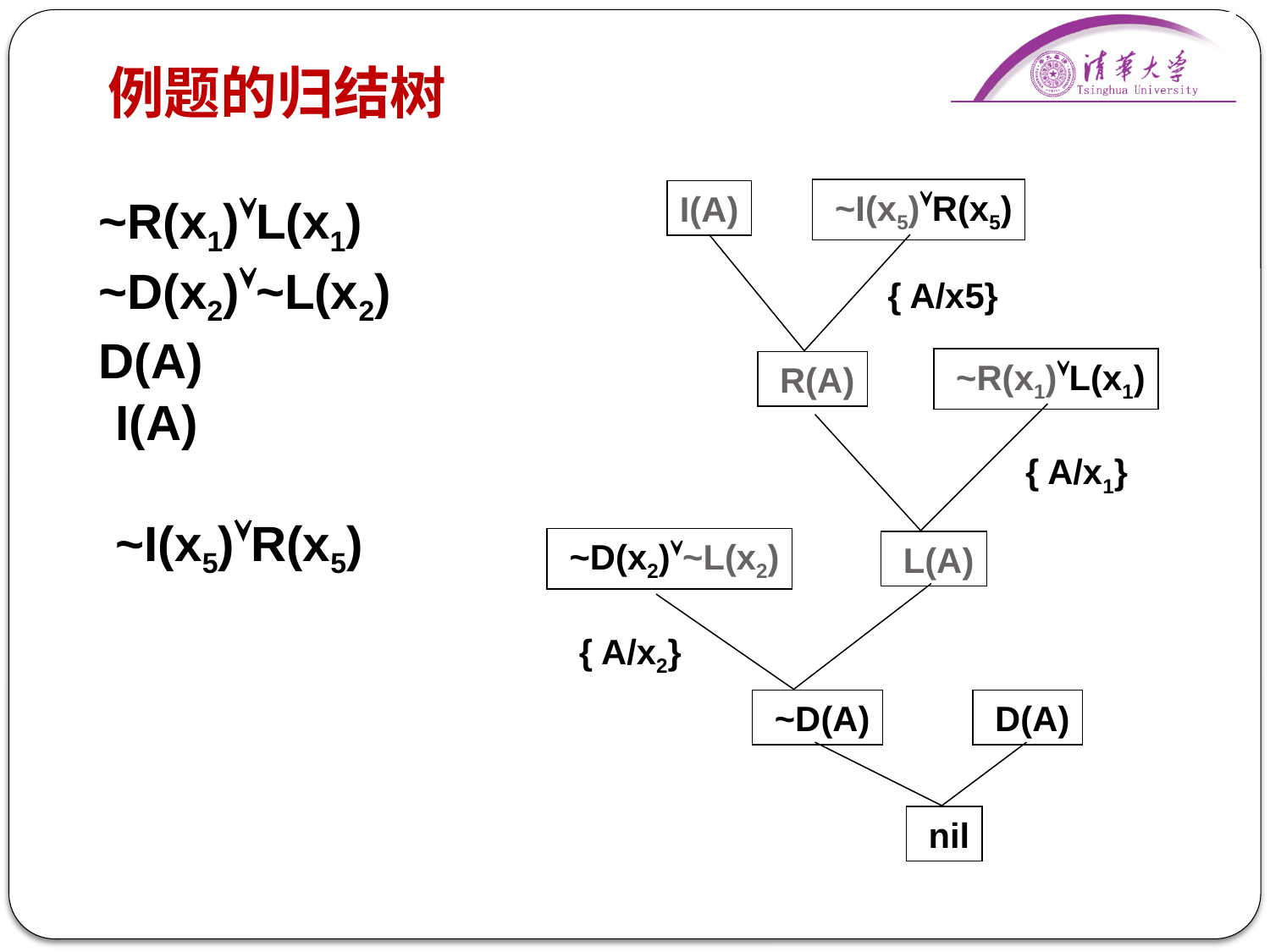

# 例题的归结树
I(A)
 ~I(x5)∨R(x5)
	~R(x1)∨L(x1)
	~D(x2)∨~L(x2)
	D(A)
    I(A)
    ~I(x5)∨R(x5)

{ A/x5}
 R(A)
 ~R(x1)∨L(x1)

{ A/x1}
 ~D(x2)∨~L(x2)
 L(A)

{ A/x2}
 ~D(A)
 D(A)

 nil
21